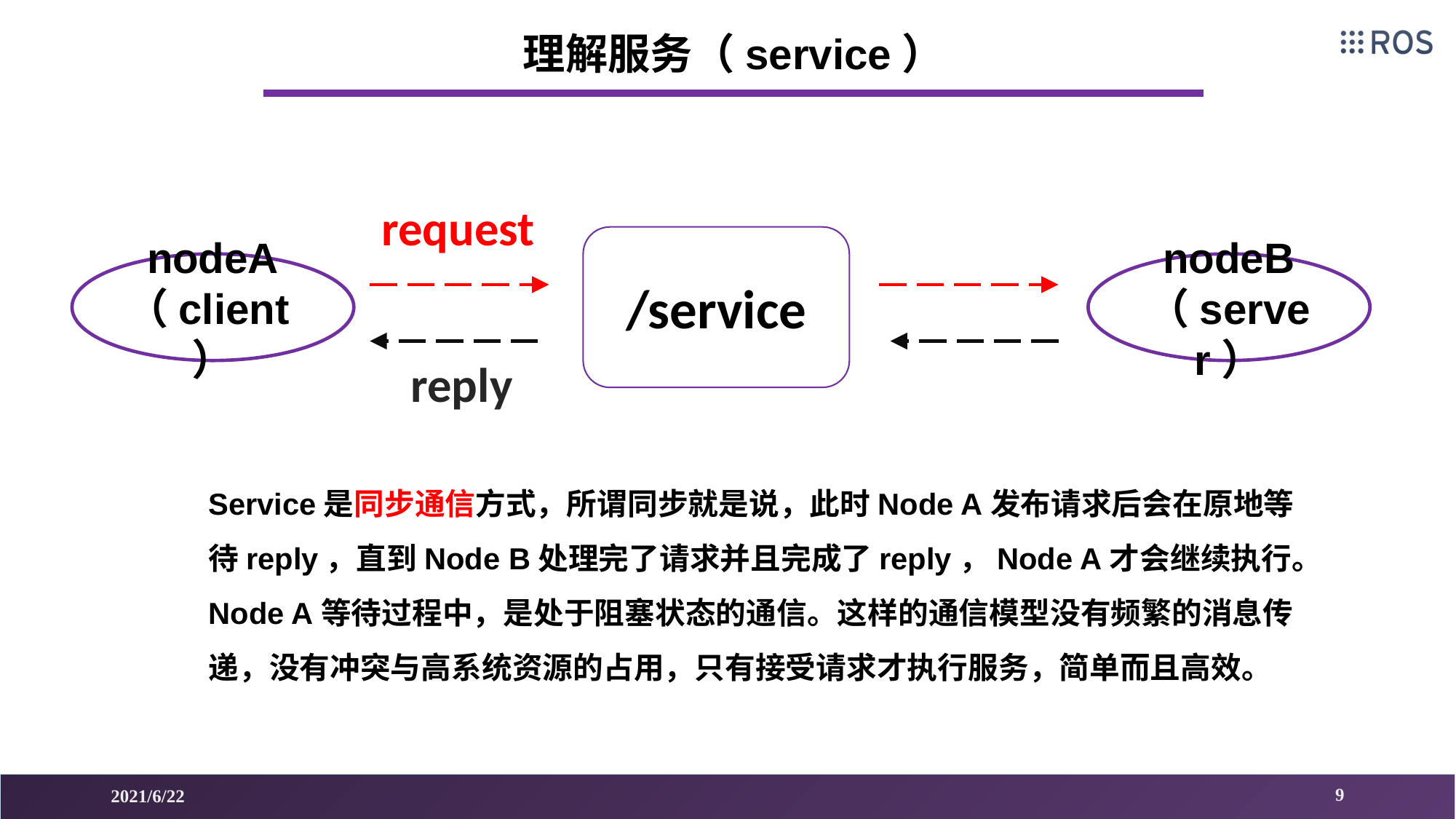

理解服务（service）
request
/service
nodeA
（client）
nodeB
（server）
reply
Service是同步通信方式，所谓同步就是说，此时Node A发布请求后会在原地等待reply，直到Node B处理完了请求并且完成了reply，Node A才会继续执行。Node A等待过程中，是处于阻塞状态的通信。这样的通信模型没有频繁的消息传递，没有冲突与高系统资源的占用，只有接受请求才执行服务，简单而且高效。
9
2021/6/22